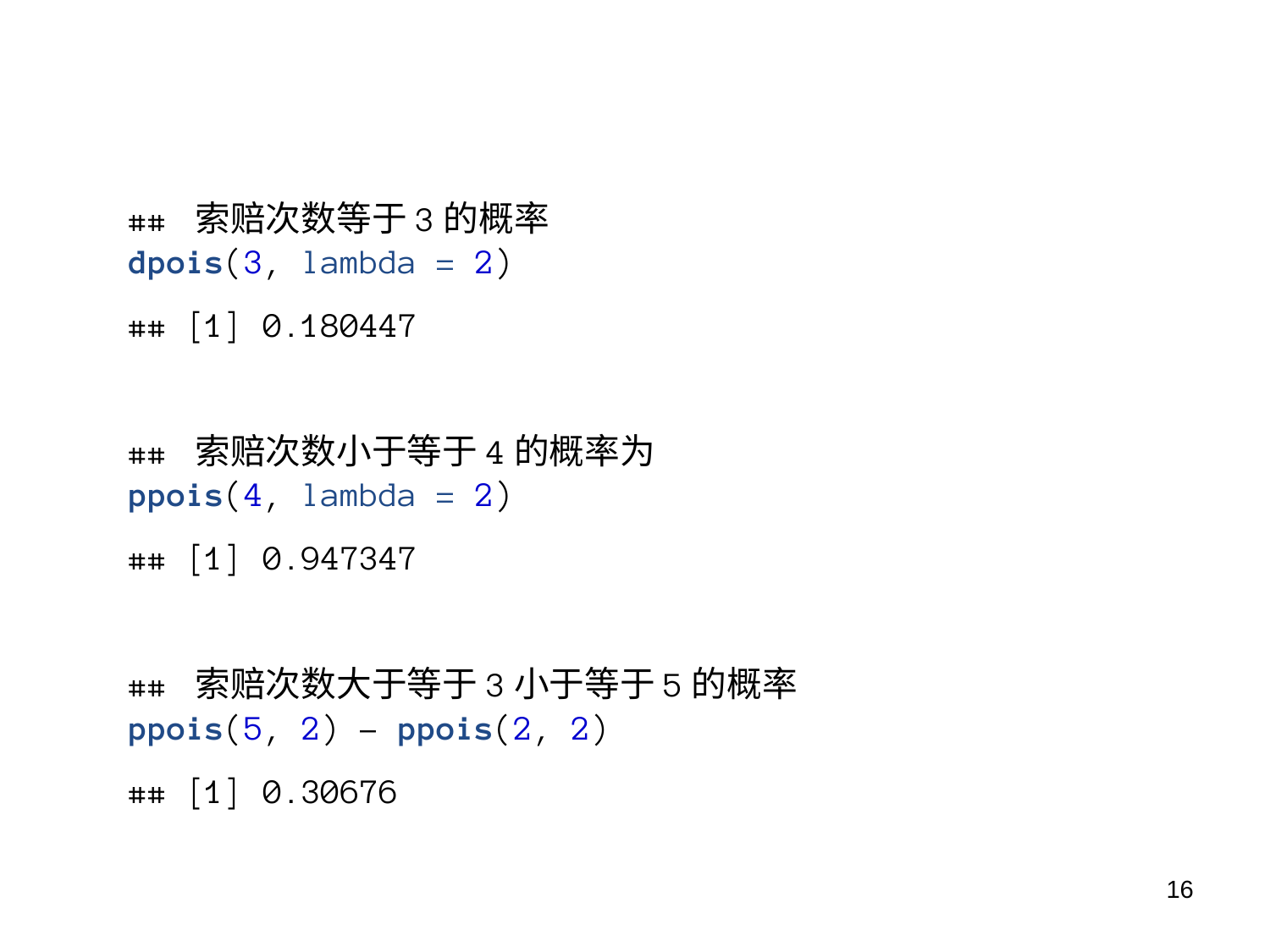

## 索赔次数等于3的概率 dpois(3, lambda = 2)
## [1] 0.180447

## 索赔次数小于等于4的概率为 ppois(4, lambda = 2)
## [1] 0.947347

## 索赔次数大于等于3小于等于5的概率 ppois(5, 2) - ppois(2, 2)
## [1] 0.30676
16